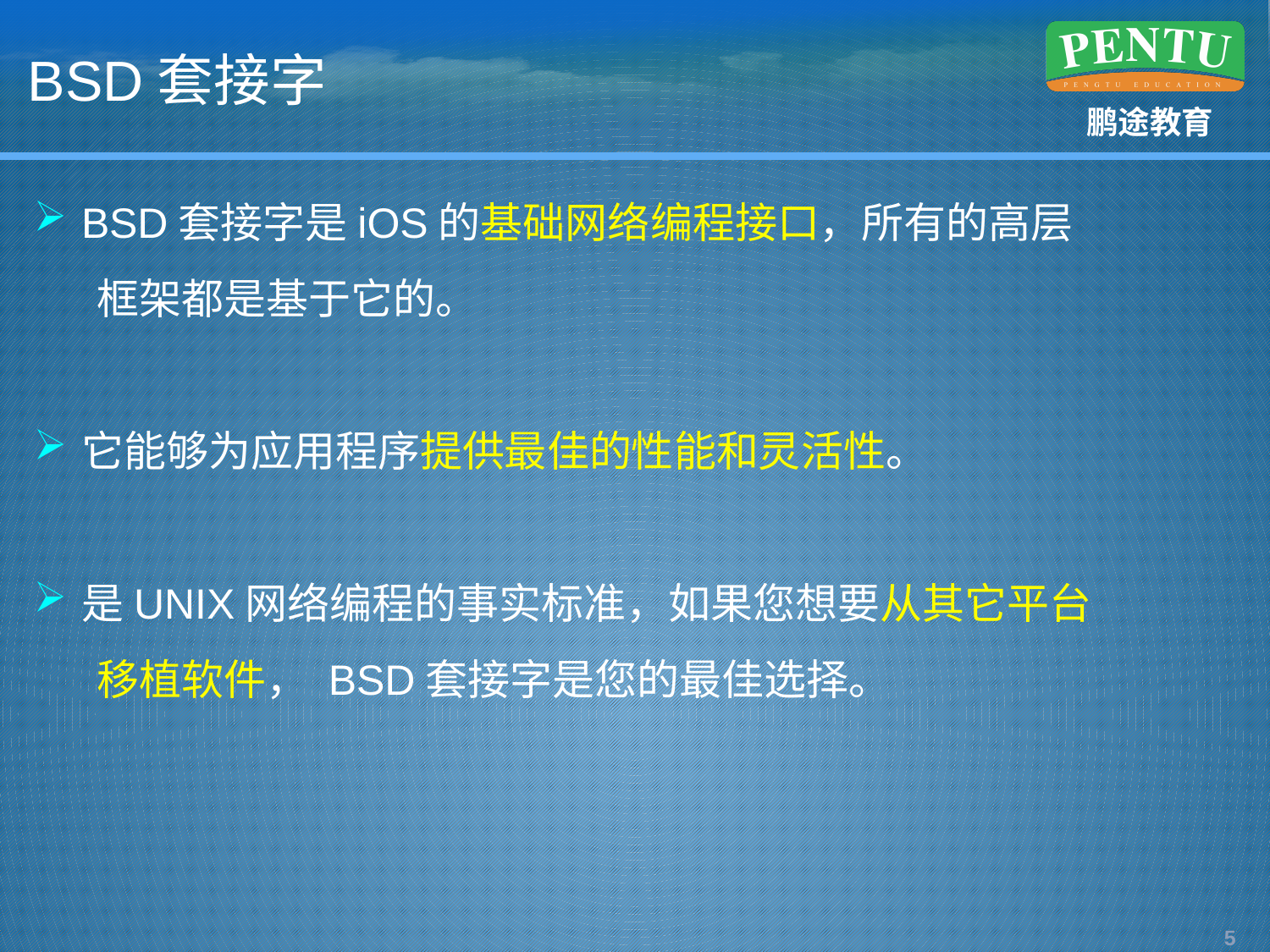

# BSD套接字
BSD套接字是iOS的基础网络编程接口，所有的高层
框架都是基于它的。

它能够为应用程序提供最佳的性能和灵活性。

是UNIX网络编程的事实标准，如果您想要从其它平台
移植软件， BSD套接字是您的最佳选择。
5